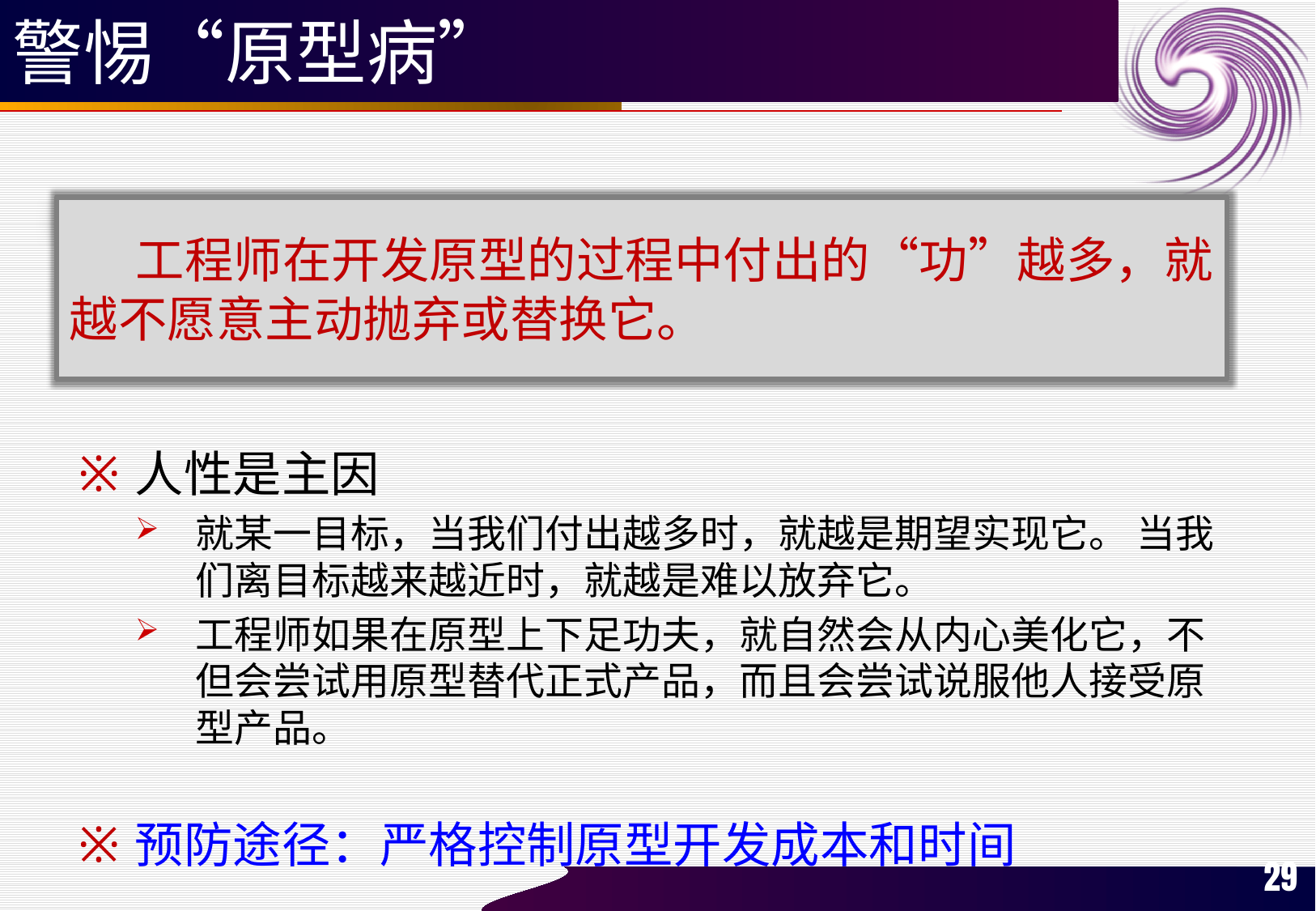

# 警惕“原型病”
     工程师在开发原型的过程中付出的“功”越多，就越不愿意主动抛弃或替换它。
人性是主因
就某一目标，当我们付出越多时，就越是期望实现它。 当我们离目标越来越近时，就越是难以放弃它。
工程师如果在原型上下足功夫，就自然会从内心美化它，不但会尝试用原型替代正式产品，而且会尝试说服他人接受原型产品。

预防途径：严格控制原型开发成本和时间
29